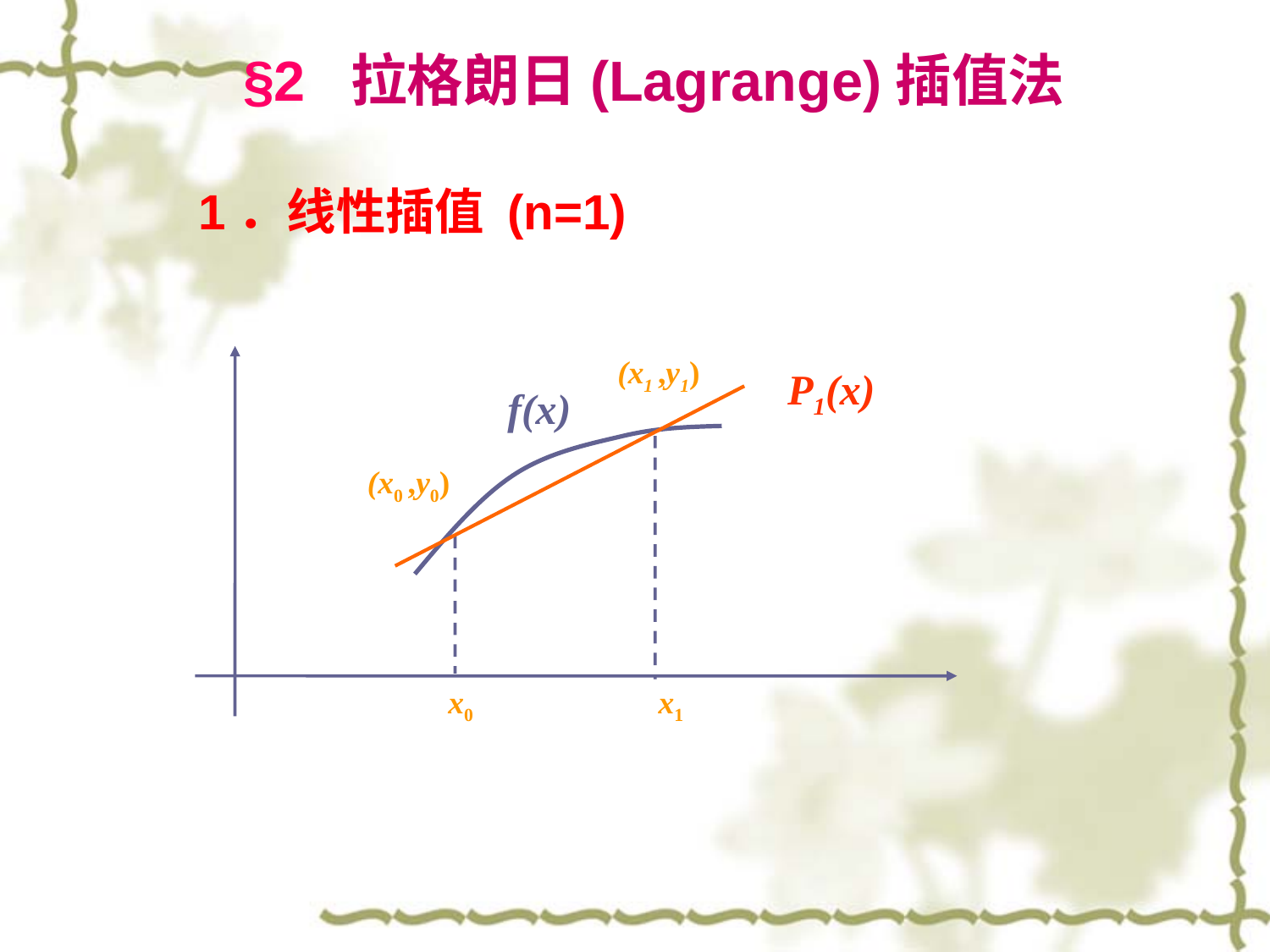

§2  拉格朗日(Lagrange)插值法
1．线性插值 (n=1)

(x1 ,y1)
P1(x)
f(x)

(x0 ,y0)

x0
x1